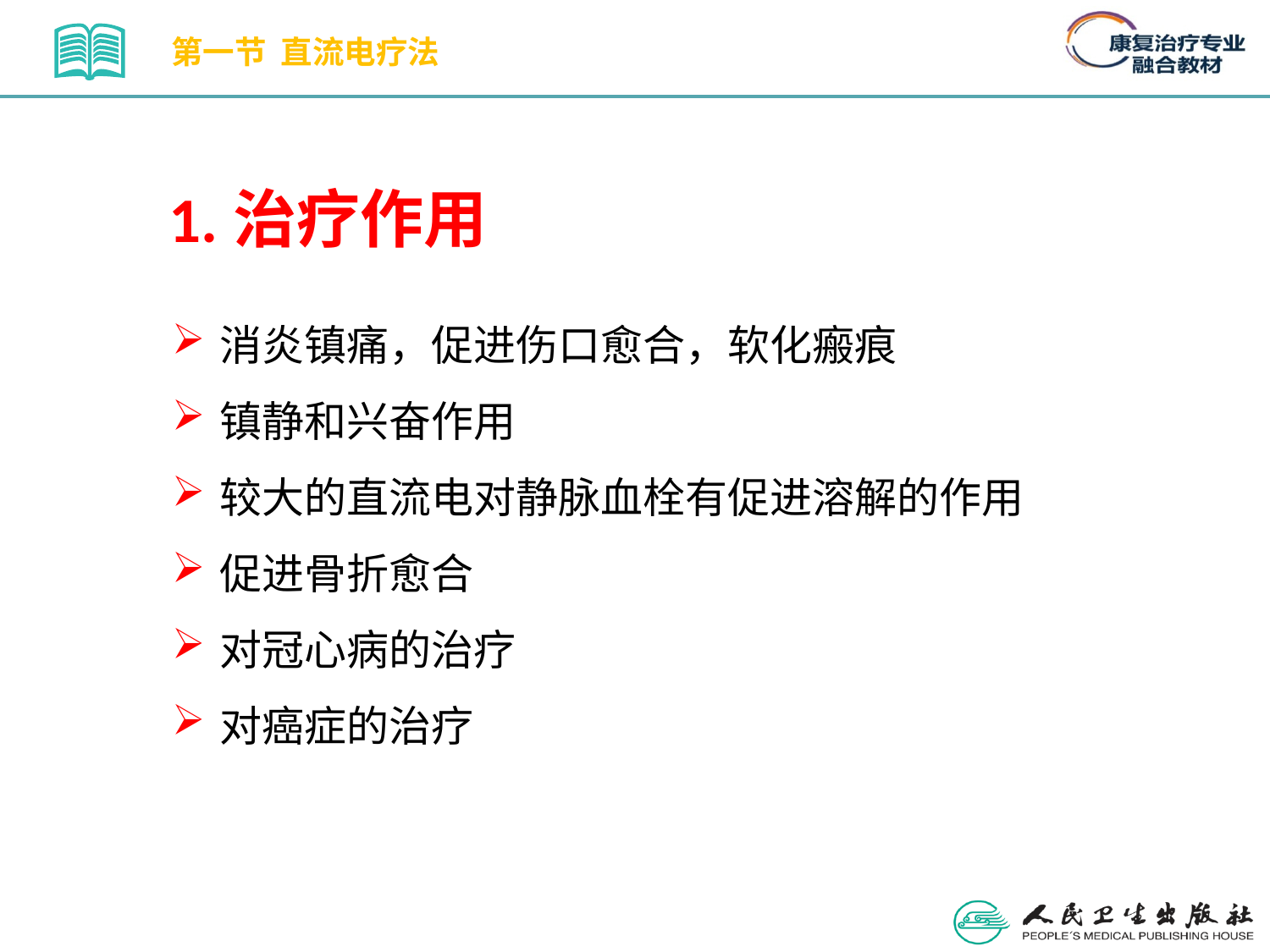

第一节  直流电疗法
1.治疗作用
消炎镇痛，促进伤口愈合，软化瘢痕
镇静和兴奋作用
较大的直流电对静脉血栓有促进溶解的作用
促进骨折愈合
对冠心病的治疗
对癌症的治疗